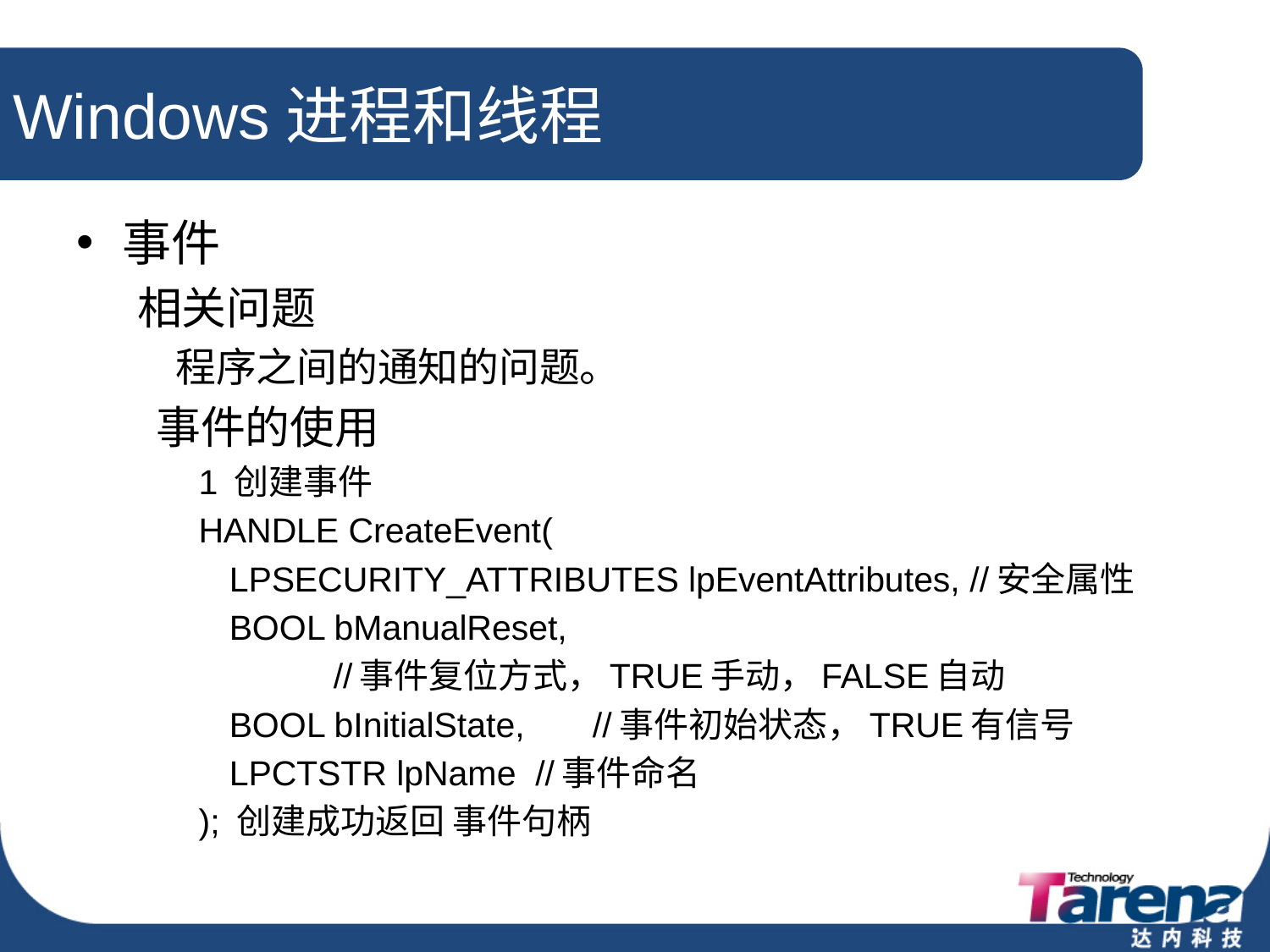

# Windows进程和线程
事件
相关问题
	程序之间的通知的问题。
 事件的使用
1 创建事件
HANDLE CreateEvent(
	LPSECURITY_ATTRIBUTES lpEventAttributes, //安全属性
	BOOL bManualReset,
		  	//事件复位方式，TRUE手动，FALSE自动
	BOOL bInitialState,       //事件初始状态，TRUE有信号
	LPCTSTR lpName  //事件命名
); 创建成功返回 事件句柄